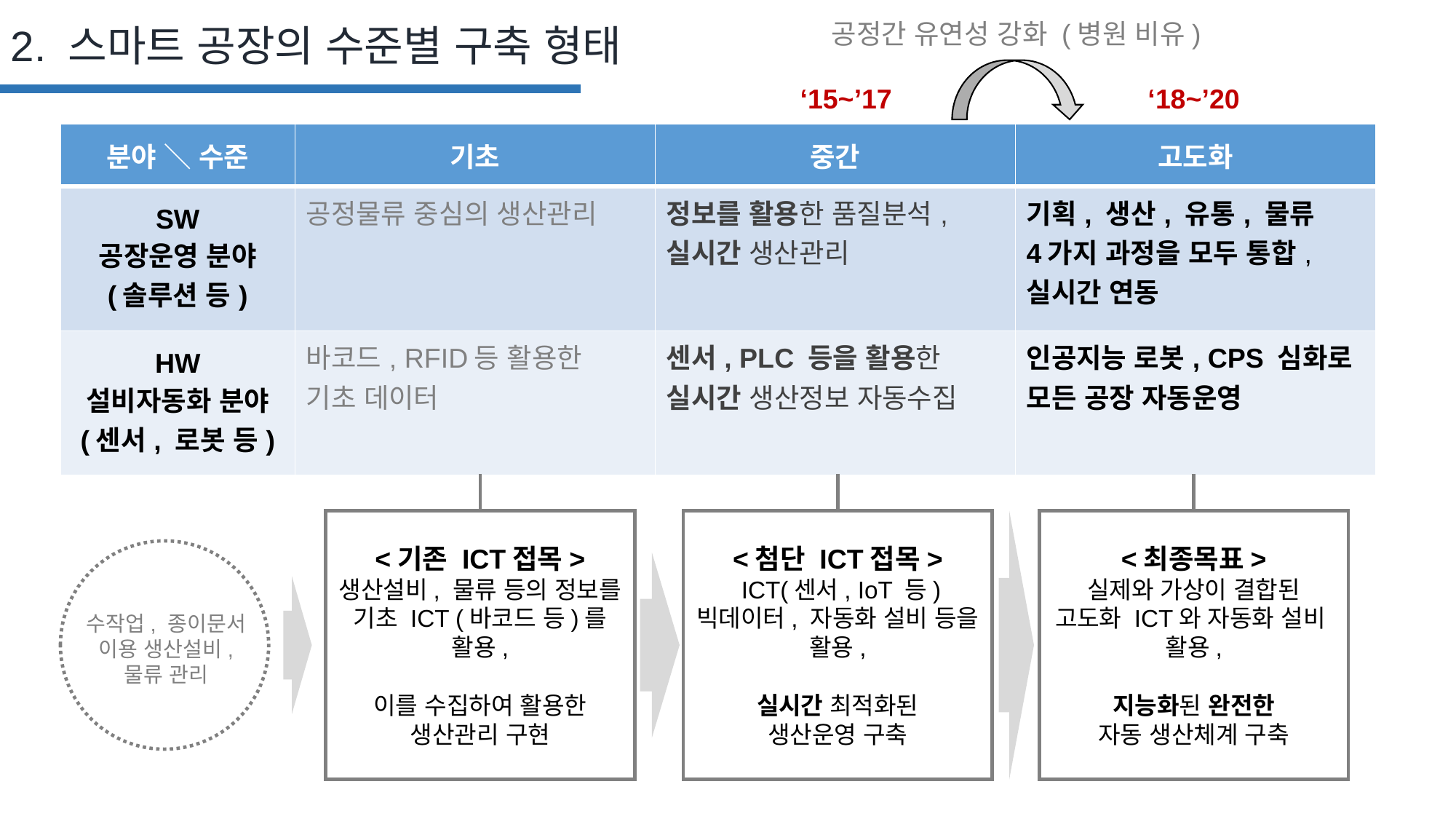

공정간 유연성 강화 (병원 비유)
2. 스마트 공장의 수준별 구축 형태

‘15~’17
‘18~’20
| 분야 ＼ 수준 | 기초 | 중간 | 고도화 |
| --- | --- | --- | --- |
| SW 공장운영 분야 (솔루션 등) | 공정물류 중심의 생산관리 | 정보를 활용한 품질분석, 실시간 생산관리 | 기획, 생산, 유통, 물류 4가지 과정을 모두 통합, 실시간 연동 |
| HW 설비자동화 분야 (센서, 로봇 등) | 바코드, RFID등 활용한 기초 데이터 | 센서, PLC 등을 활용한 실시간 생산정보 자동수집 | 인공지능 로봇, CPS 심화로 모든 공장 자동운영 |
<기존 ICT접목>
생산설비, 물류 등의 정보를 기초 ICT (바코드 등)를 활용,

이를 수집하여 활용한
생산관리 구현
<첨단 ICT접목>
 ICT(센서, IoT 등) 빅데이터, 자동화 설비 등을
활용,

실시간 최적화된
생산운영 구축
<최종목표>
실제와 가상이 결합된
고도화 ICT와 자동화 설비
활용,

지능화된 완전한
자동 생산체계 구축

수작업, 종이문서
이용 생산설비,
물류 관리